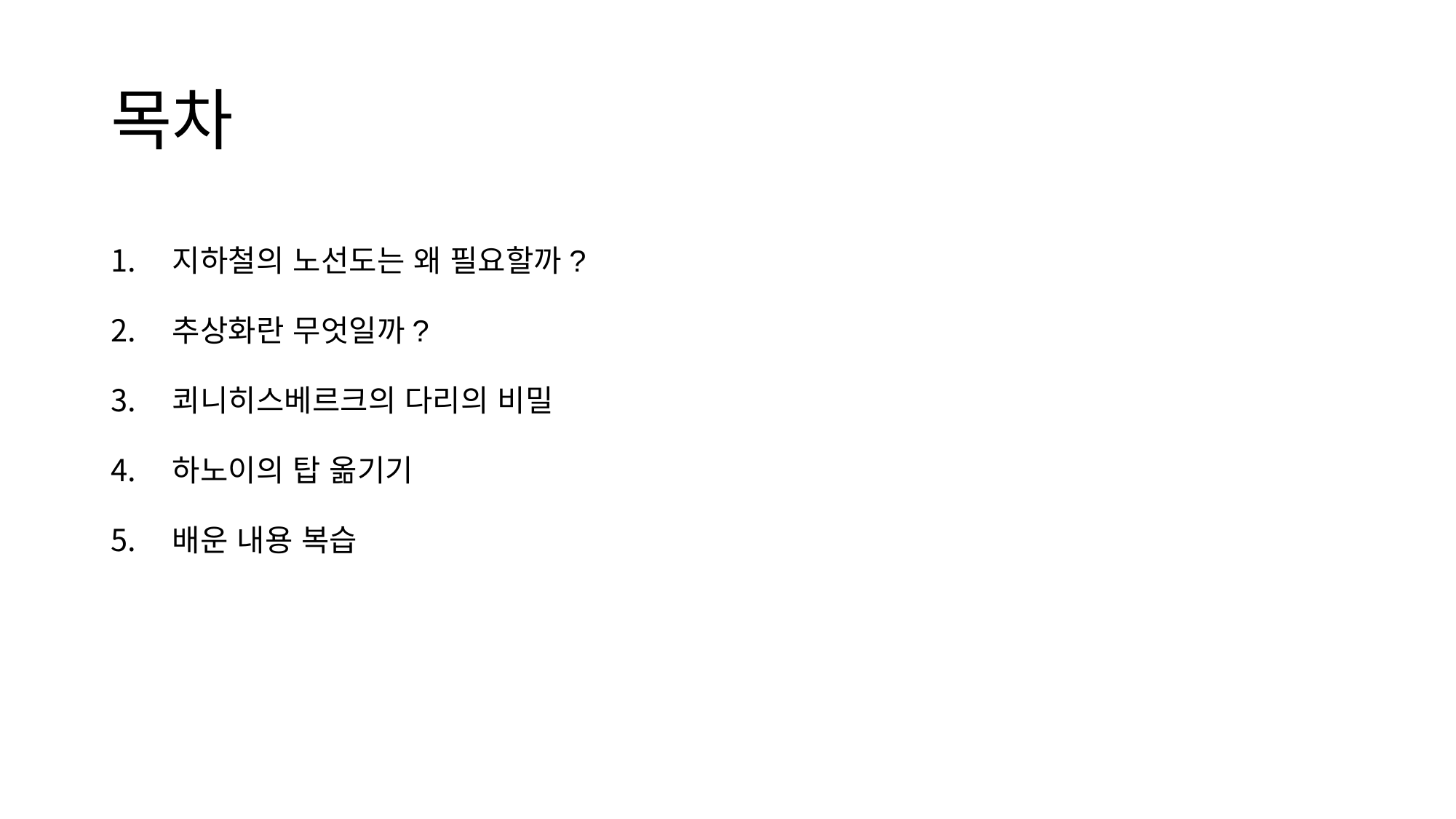

# 목차
지하철의 노선도는 왜 필요할까?
추상화란 무엇일까?
쾨니히스베르크의 다리의 비밀
하노이의 탑 옮기기
배운 내용 복습